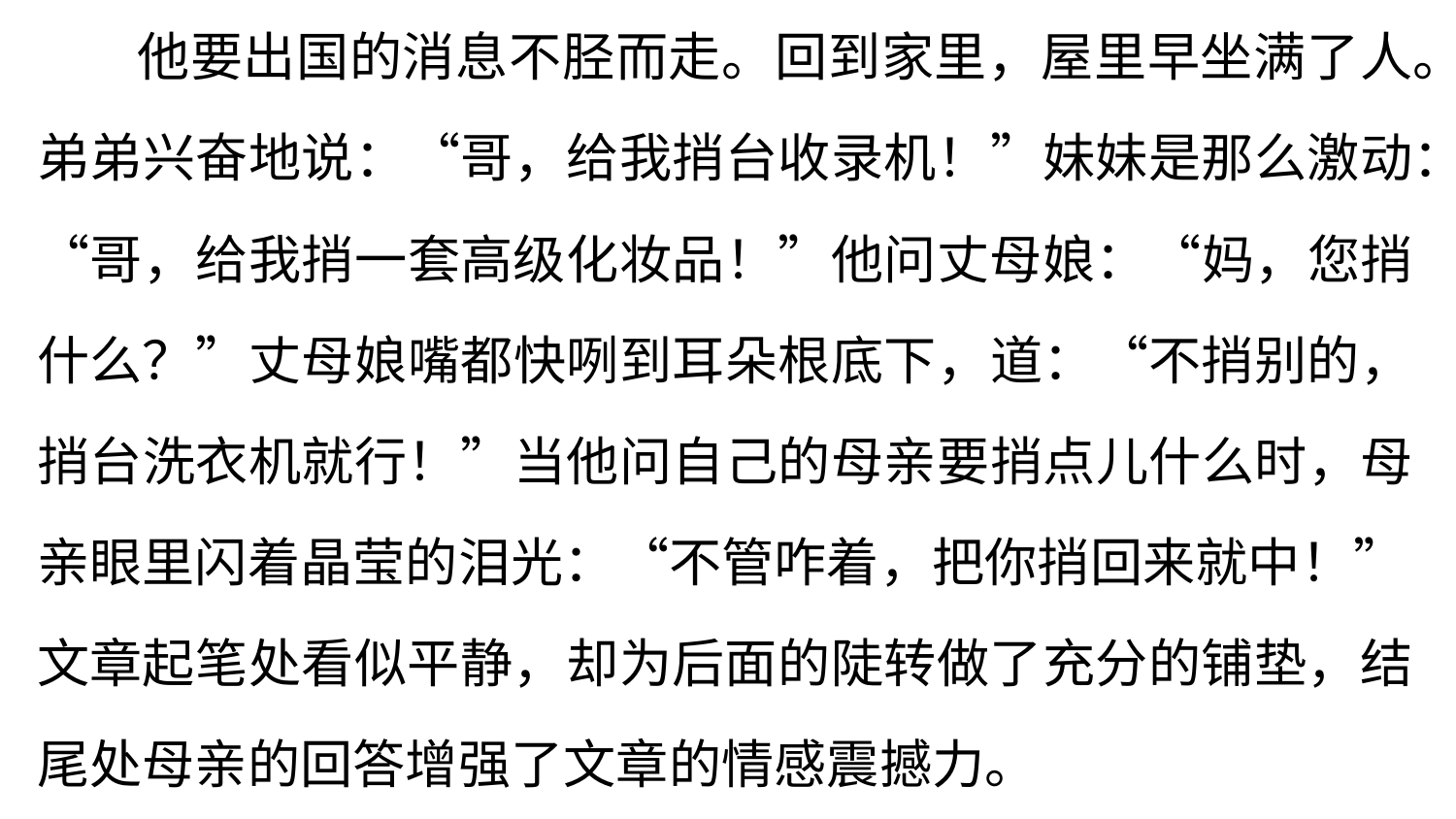

他要出国的消息不胫而走。回到家里，屋里早坐满了人。弟弟兴奋地说：“哥，给我捎台收录机！”妹妹是那么激动：“哥，给我捎一套高级化妆品！”他问丈母娘：“妈，您捎什么？”丈母娘嘴都快咧到耳朵根底下，道：“不捎别的，捎台洗衣机就行！”当他问自己的母亲要捎点儿什么时，母亲眼里闪着晶莹的泪光：“不管咋着，把你捎回来就中！”
文章起笔处看似平静，却为后面的陡转做了充分的铺垫，结尾处母亲的回答增强了文章的情感震撼力。